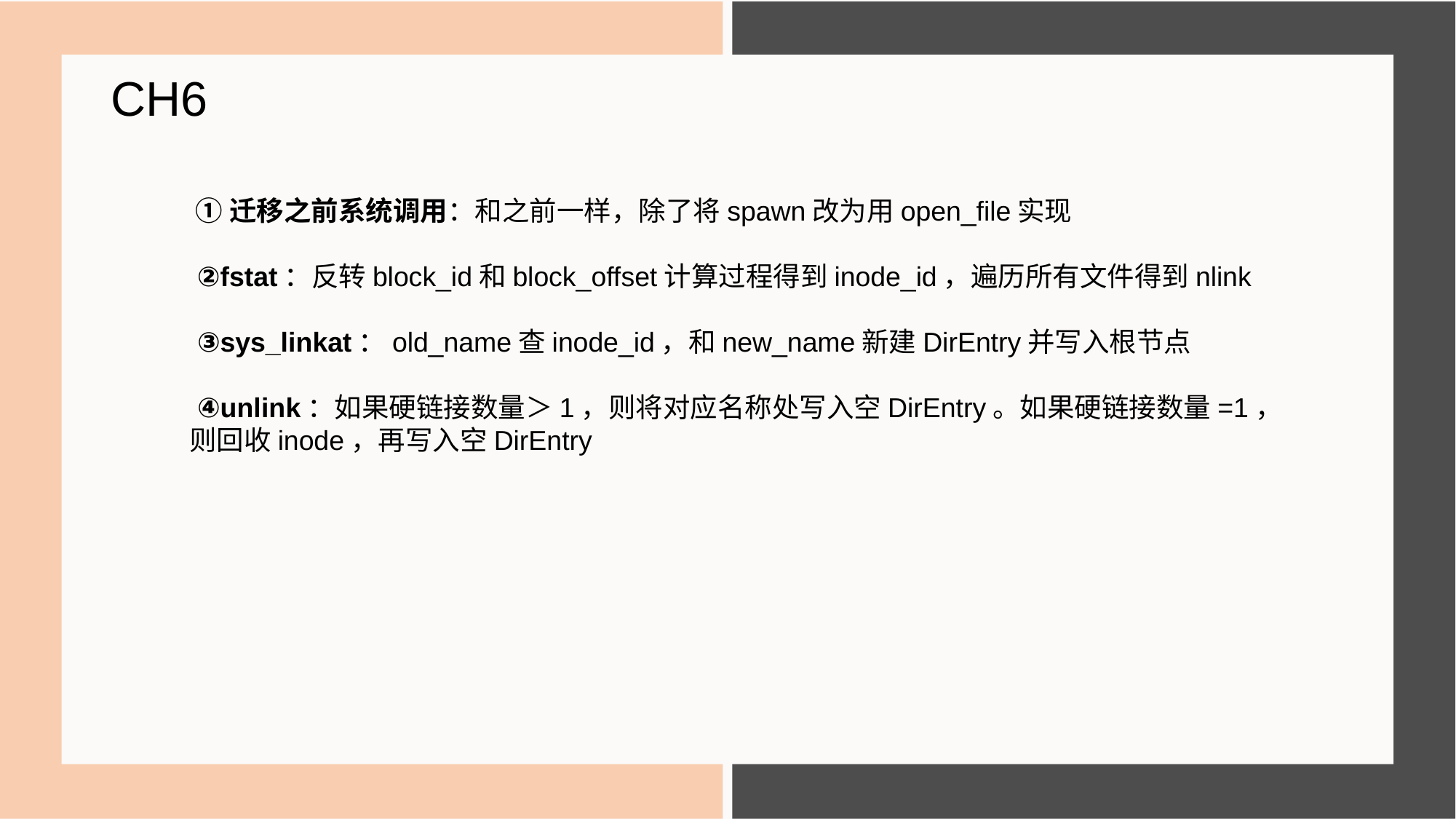

CH6
 ①迁移之前系统调用：和之前一样，除了将spawn改为用open_file实现

 ②fstat：反转block_id和block_offset计算过程得到inode_id，遍历所有文件得到nlink

 ③sys_linkat：old_name查inode_id，和new_name新建DirEntry并写入根节点

 ④unlink：如果硬链接数量＞1，则将对应名称处写入空DirEntry。如果硬链接数量=1，则回收inode，再写入空DirEntry